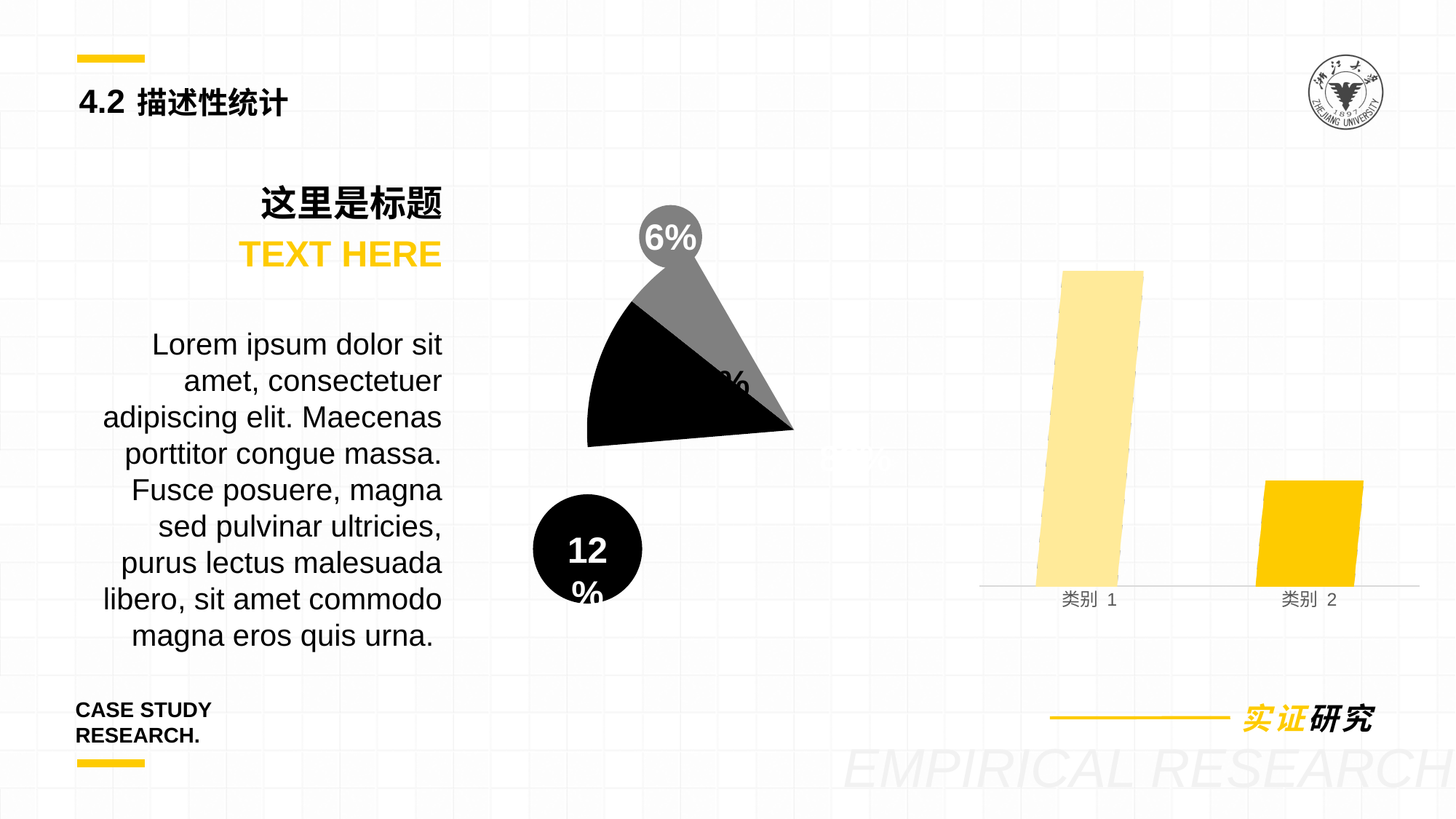

4.2
描述性统计
这里是标题
TEXT HERE
Lorem ipsum dolor sit amet, consectetuer adipiscing elit. Maecenas porttitor congue massa. Fusce posuere, magna sed pulvinar ultricies, purus lectus malesuada libero, sit amet commodo magna eros quis urna.

6%

### Chart

| Category | 利润额 | 销售额 |
|---|---|---|
| 第一季度 | 82.0 | 82.0 |
| 第二季度 | 12.0 | 18.0 |
| 第三季度 | 6.0 | 0.0 |
18%
82%

### Chart

| Category | 系列 1 |
|---|---|
| 类别 1 | 75.0 |
| 类别 2 | 25.0 |
12%
CASE STUDY
RESEARCH.
实证研究
EMPIRICAL RESEARCH